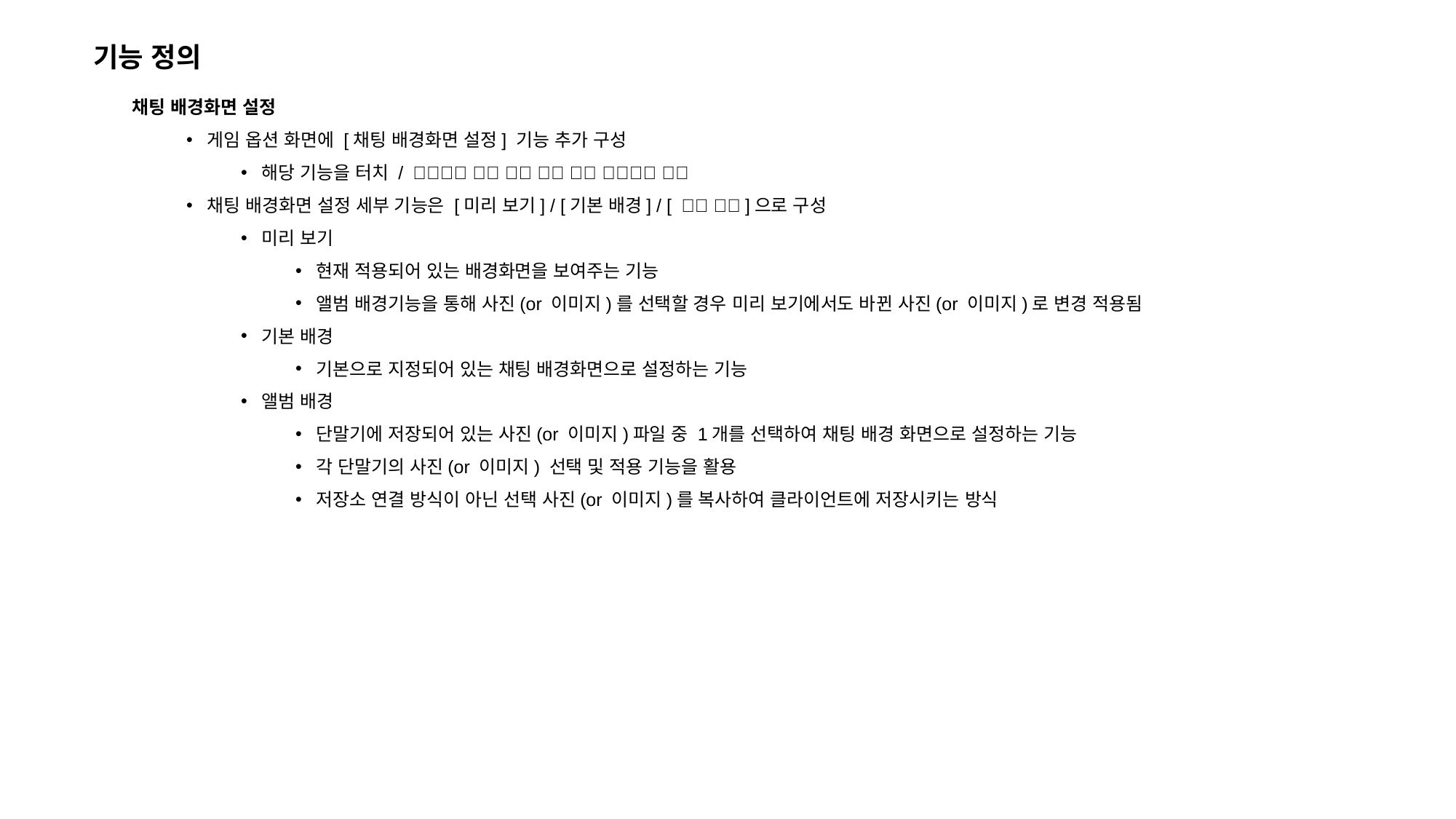

기능 정의
채팅 배경화면 설정
게임 옵션 화면에 [채팅 배경화면 설정] 기능 추가 구성
해당 기능을 터치 / 실행하여 채팅 배경 화면 변경 화면으로 이동
채팅 배경화면 설정 세부 기능은 [미리 보기] / [기본 배경] / [ 앨범 배경]으로 구성
미리 보기
현재 적용되어 있는 배경화면을 보여주는 기능
앨범 배경기능을 통해 사진(or 이미지)를 선택할 경우 미리 보기에서도 바뀐 사진(or 이미지)로 변경 적용됨
기본 배경
기본으로 지정되어 있는 채팅 배경화면으로 설정하는 기능
앨범 배경
단말기에 저장되어 있는 사진(or 이미지)파일 중 1개를 선택하여 채팅 배경 화면으로 설정하는 기능
각 단말기의 사진(or 이미지) 선택 및 적용 기능을 활용
저장소 연결 방식이 아닌 선택 사진(or 이미지)를 복사하여 클라이언트에 저장시키는 방식